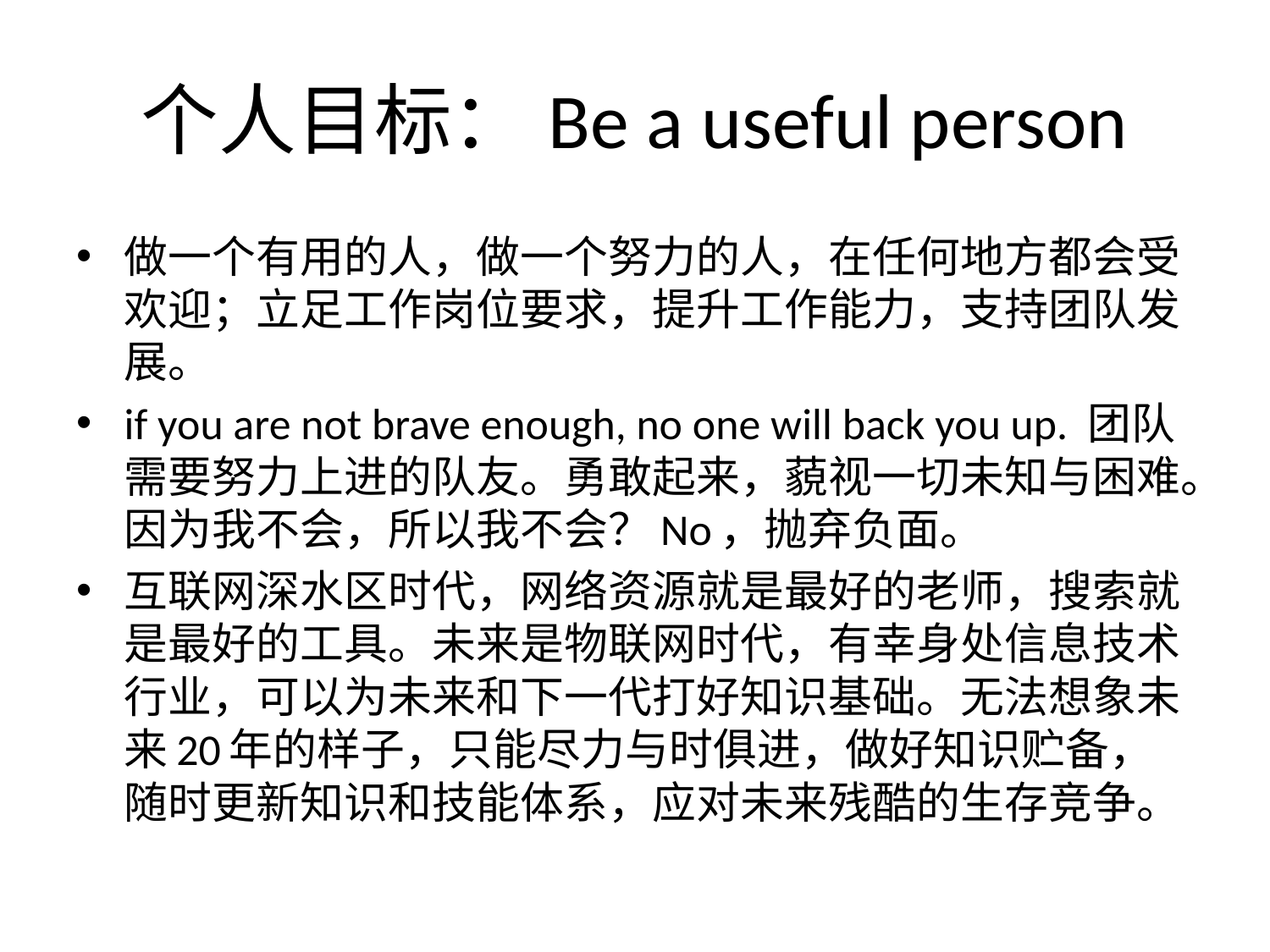

# 个人目标：Be a useful person
做一个有用的人，做一个努力的人，在任何地方都会受欢迎；立足工作岗位要求，提升工作能力，支持团队发展。
if you are not brave enough, no one will back you up. 团队需要努力上进的队友。勇敢起来，藐视一切未知与困难。因为我不会，所以我不会？No，抛弃负面。
互联网深水区时代，网络资源就是最好的老师，搜索就是最好的工具。未来是物联网时代，有幸身处信息技术行业，可以为未来和下一代打好知识基础。无法想象未来20年的样子，只能尽力与时俱进，做好知识贮备，随时更新知识和技能体系，应对未来残酷的生存竞争。